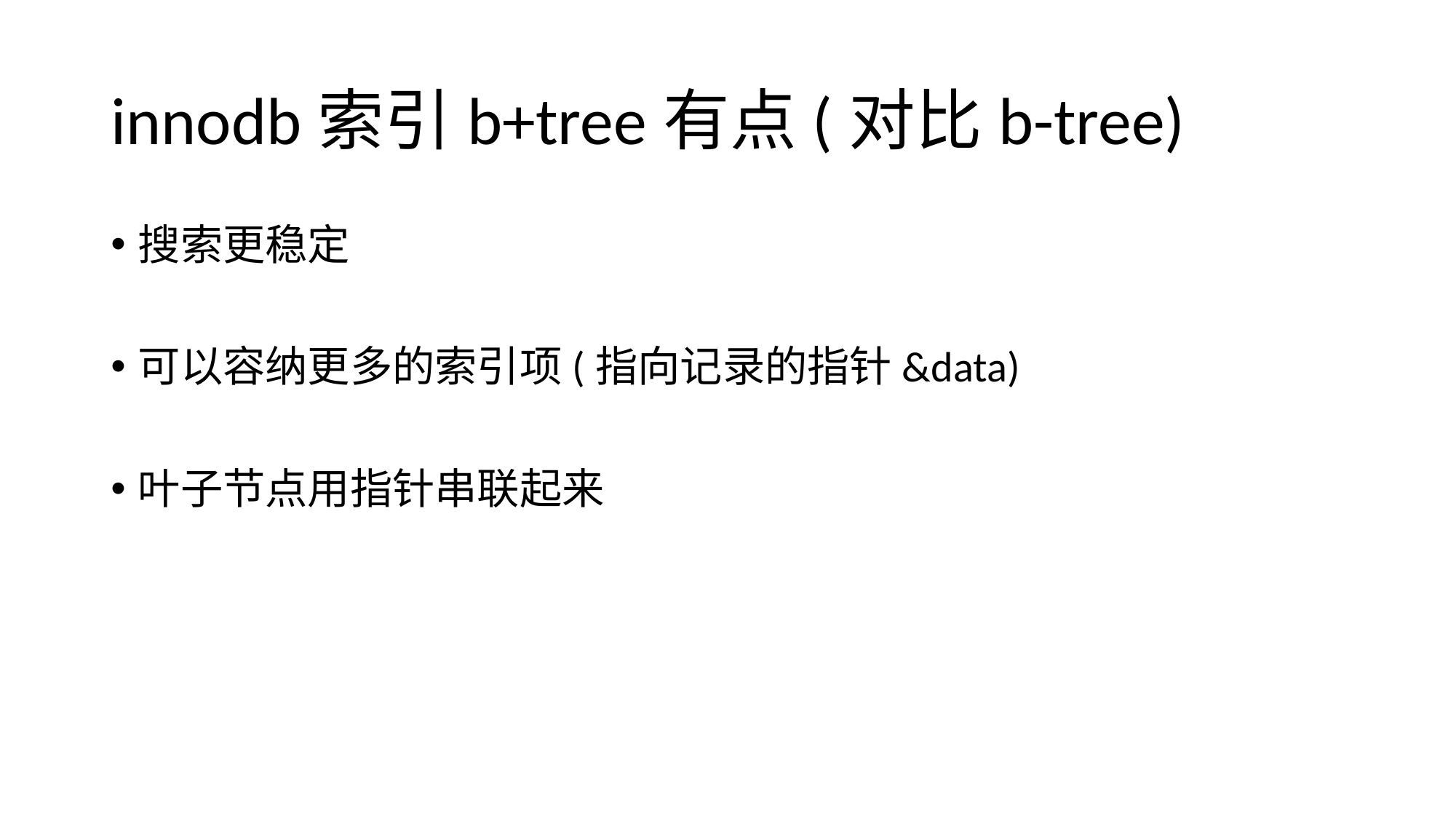

# innodb索引b+tree有点(对比b-tree)
搜索更稳定

可以容纳更多的索引项(指向记录的指针&data)

叶子节点用指针串联起来